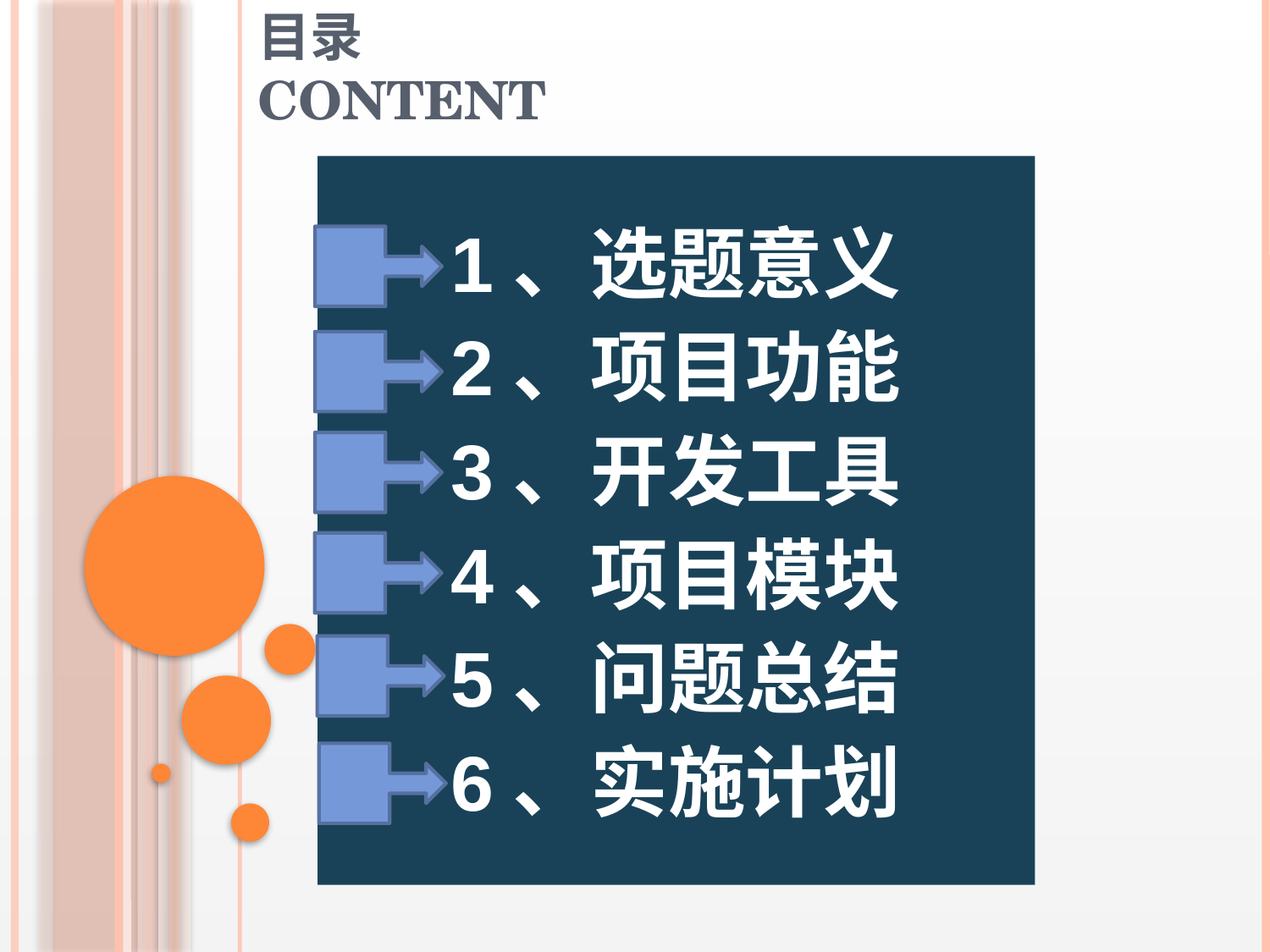

# 目录content
1、选题意义
2、项目功能
3、开发工具
4、项目模块
5、问题总结
6、实施计划